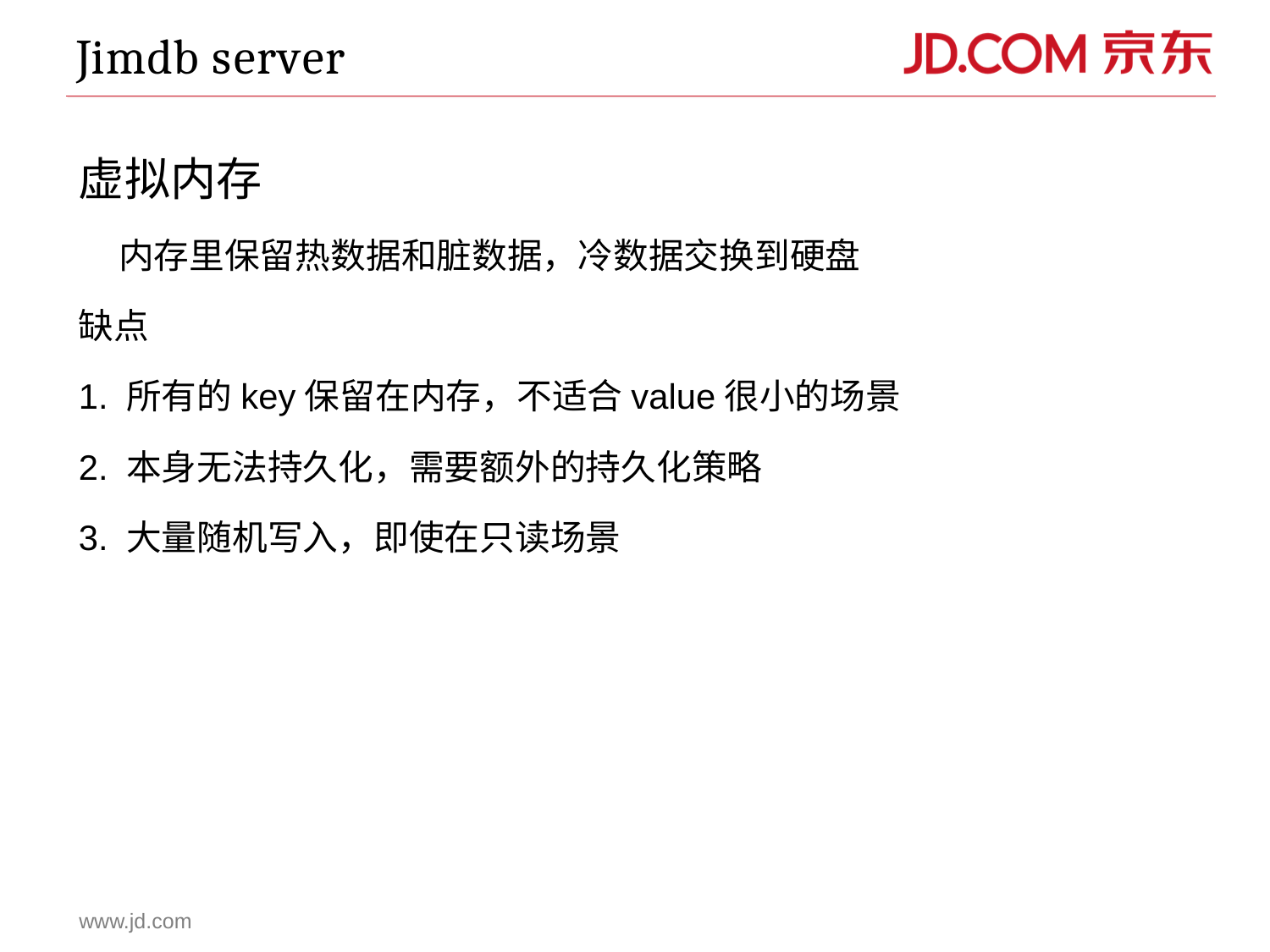

Jimdb server
虚拟内存
    内存里保留热数据和脏数据，冷数据交换到硬盘
缺点
所有的key保留在内存，不适合value很小的场景
本身无法持久化，需要额外的持久化策略
大量随机写入，即使在只读场景